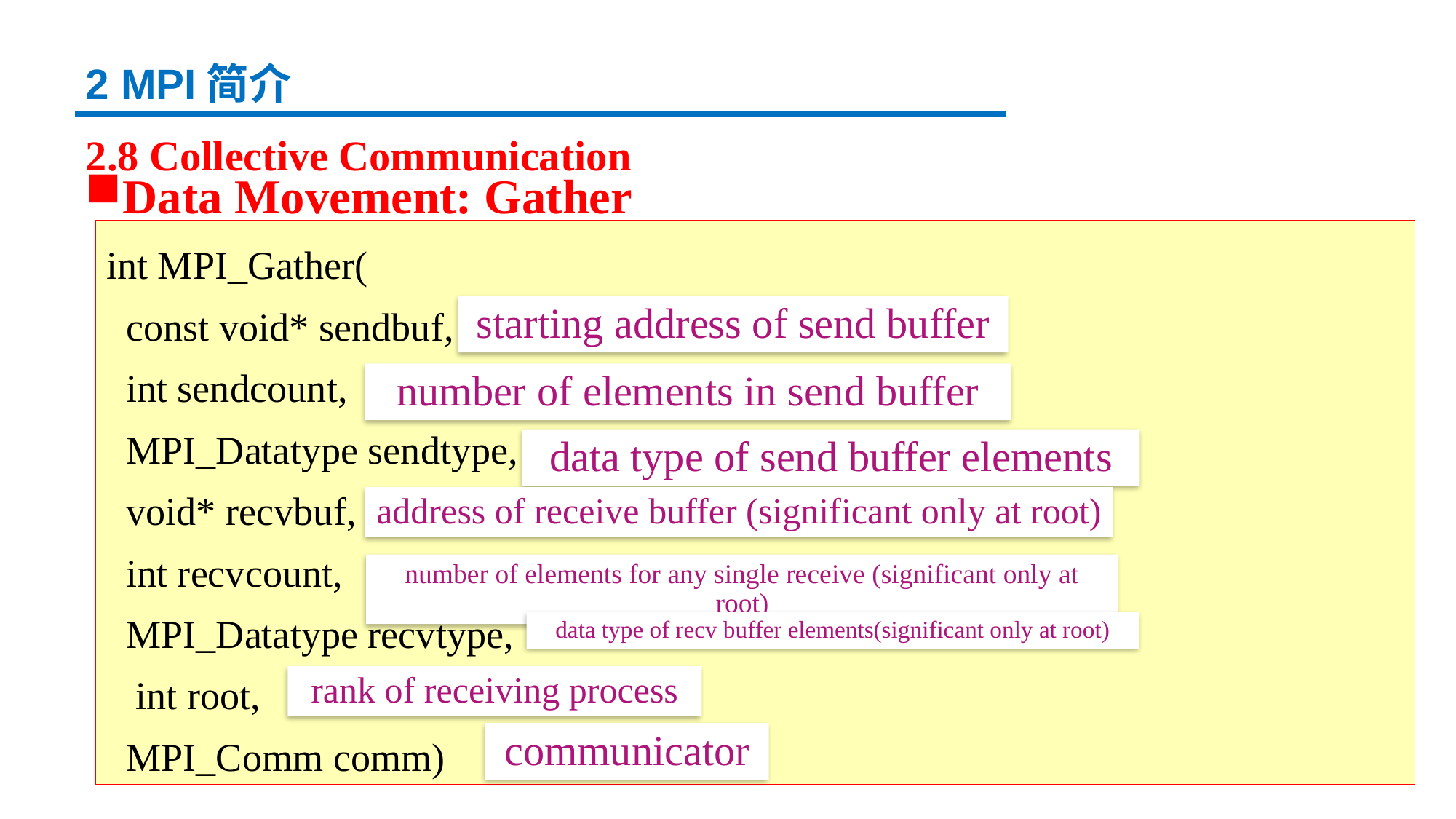

2 MPI简介
2.8 Collective Communication
Data Movement: Gather
int MPI_Gather(
  const void* sendbuf,
  int sendcount,
  MPI_Datatype sendtype,
  void* recvbuf,
  int recvcount,
  MPI_Datatype recvtype,
   int root,
  MPI_Comm comm)
starting address of send buffer
number of elements in send buffer
data type of send buffer elements
address of receive buffer (significant only at root)
number of elements for any single receive (significant only at root)
data type of recv buffer elements(significant only at root)
rank of receiving process
communicator